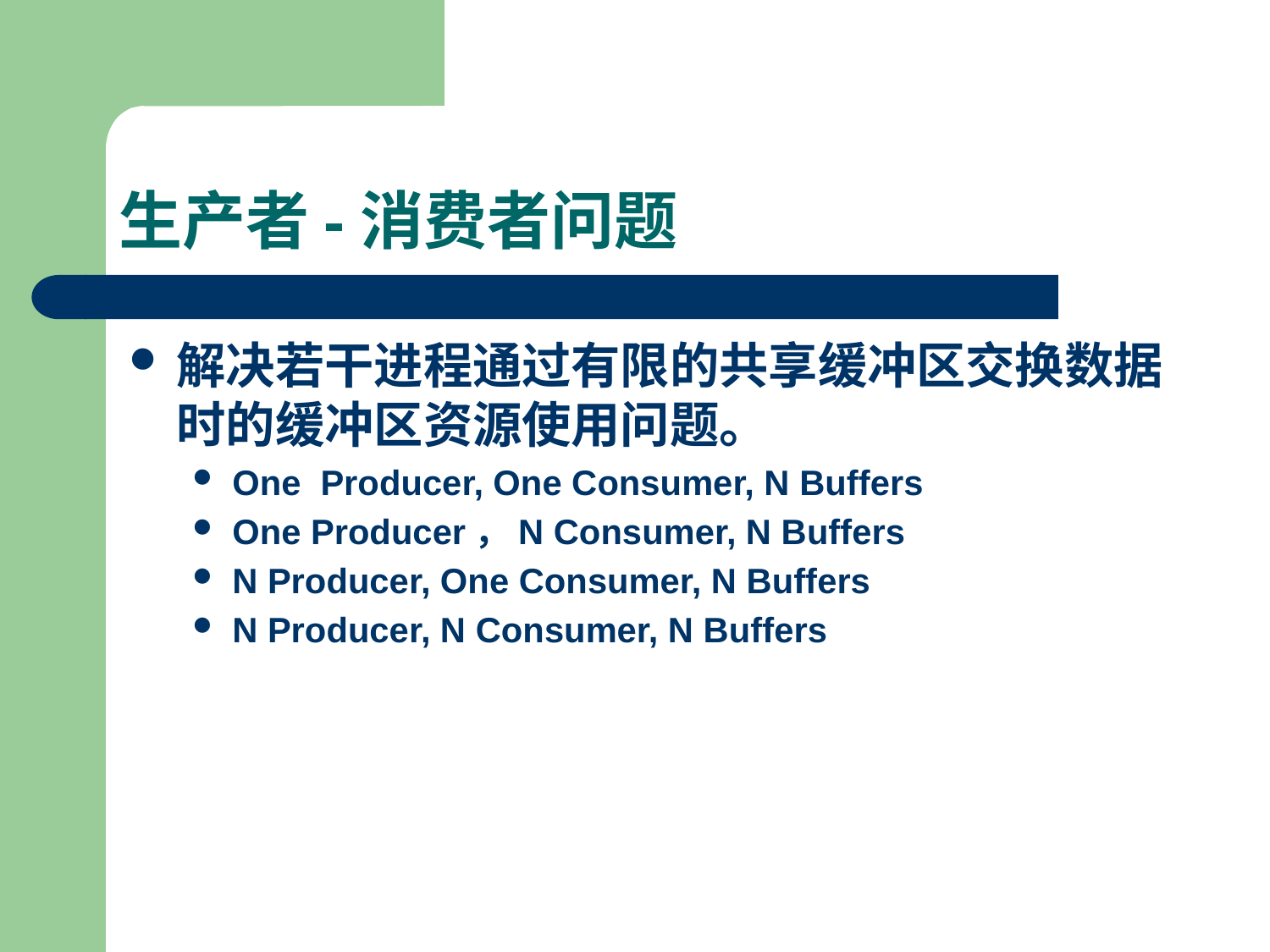

# 生产者-消费者问题
解决若干进程通过有限的共享缓冲区交换数据时的缓冲区资源使用问题。
One  Producer, One Consumer, N Buffers
One Producer，N Consumer, N Buffers
N Producer, One Consumer, N Buffers
N Producer, N Consumer, N Buffers